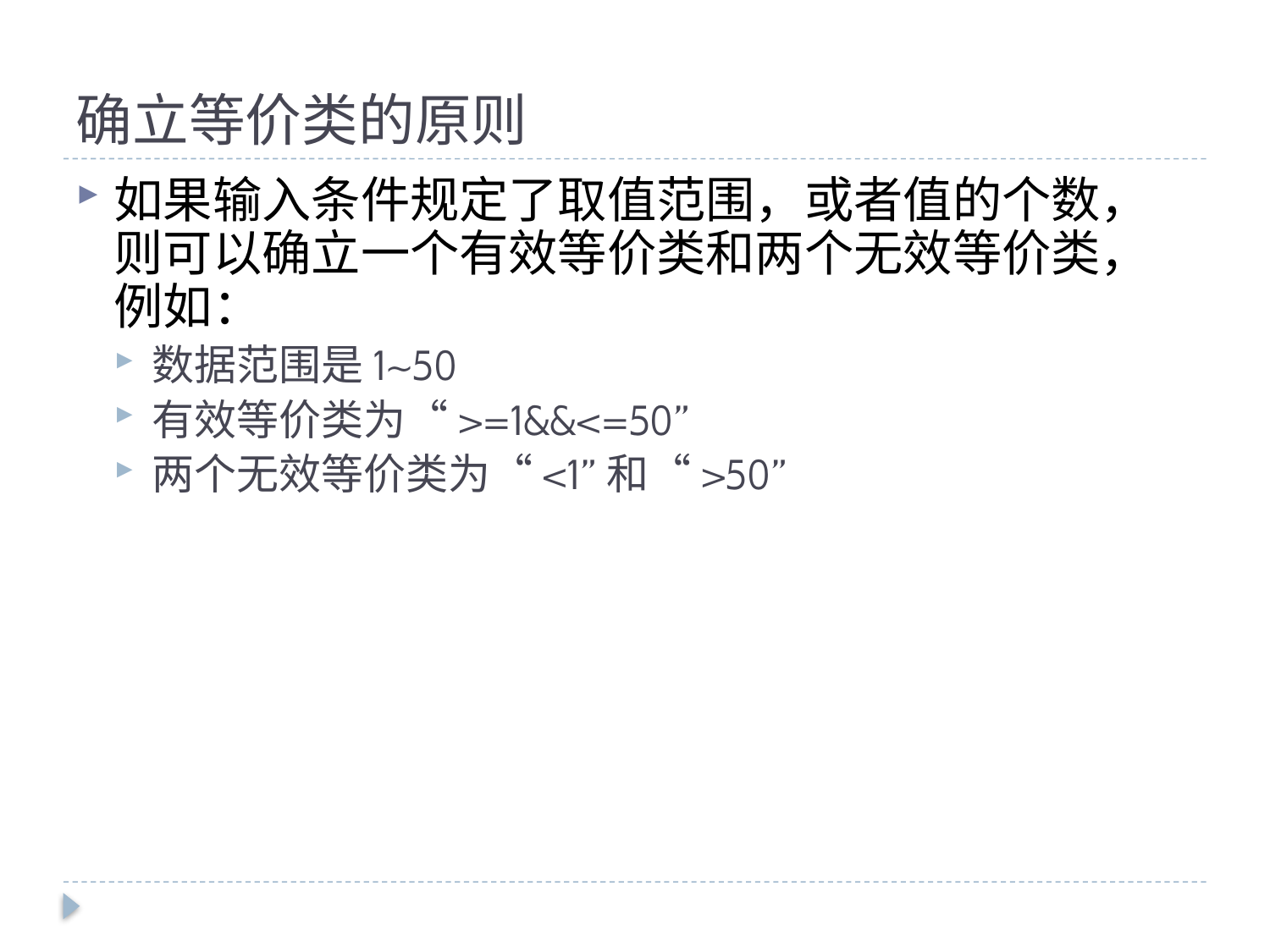

# 确立等价类的原则
如果输入条件规定了取值范围，或者值的个数，则可以确立一个有效等价类和两个无效等价类，例如：
数据范围是1~50
有效等价类为“>=1&&<=50”
两个无效等价类为“<1”和“>50”